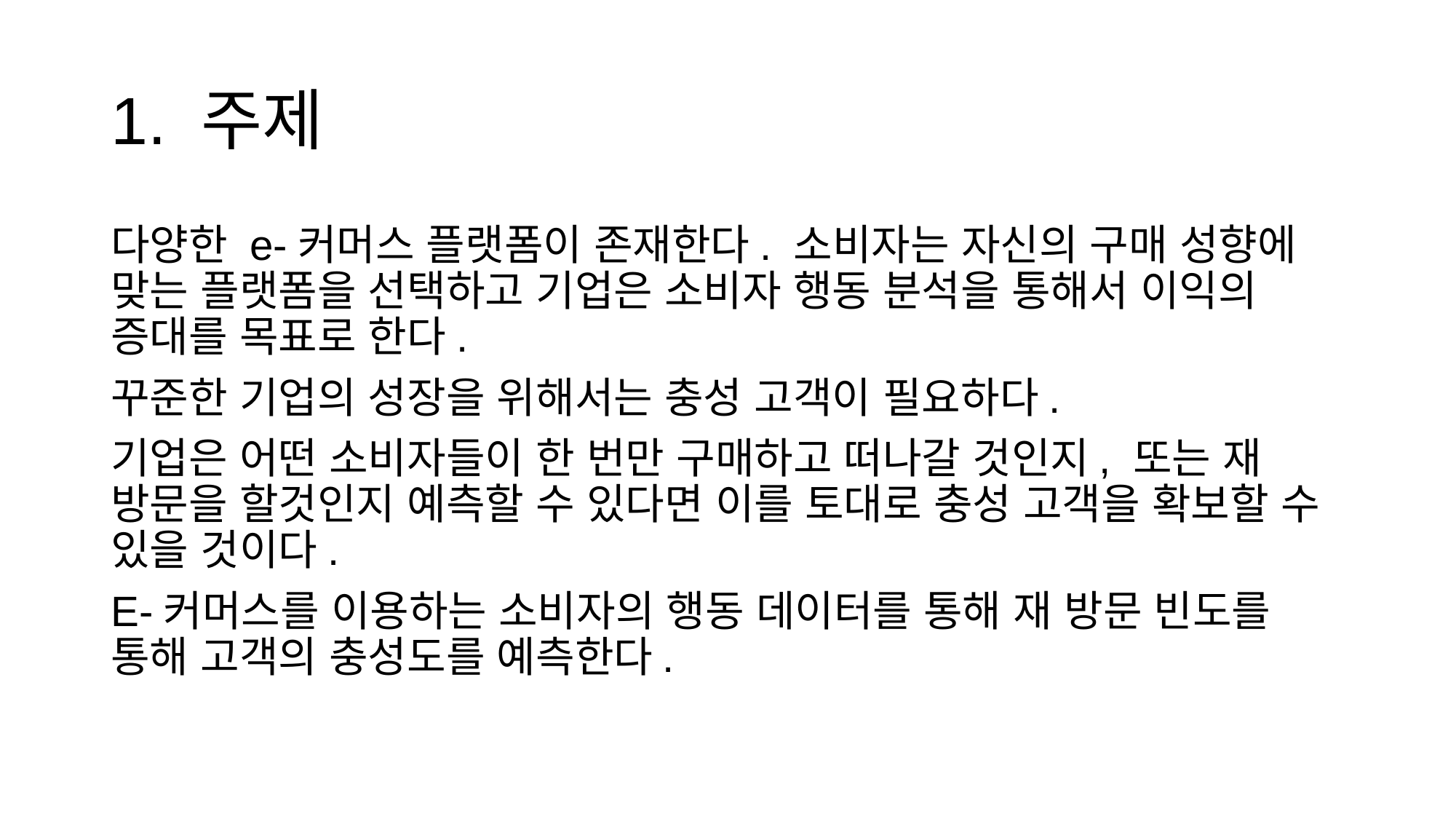

# 1. 주제
다양한 e-커머스 플랫폼이 존재한다. 소비자는 자신의 구매 성향에 맞는 플랫폼을 선택하고 기업은 소비자 행동 분석을 통해서 이익의 증대를 목표로 한다.
꾸준한 기업의 성장을 위해서는 충성 고객이 필요하다.
기업은 어떤 소비자들이 한 번만 구매하고 떠나갈 것인지, 또는 재 방문을 할것인지 예측할 수 있다면 이를 토대로 충성 고객을 확보할 수 있을 것이다.
E-커머스를 이용하는 소비자의 행동 데이터를 통해 재 방문 빈도를 통해 고객의 충성도를 예측한다.